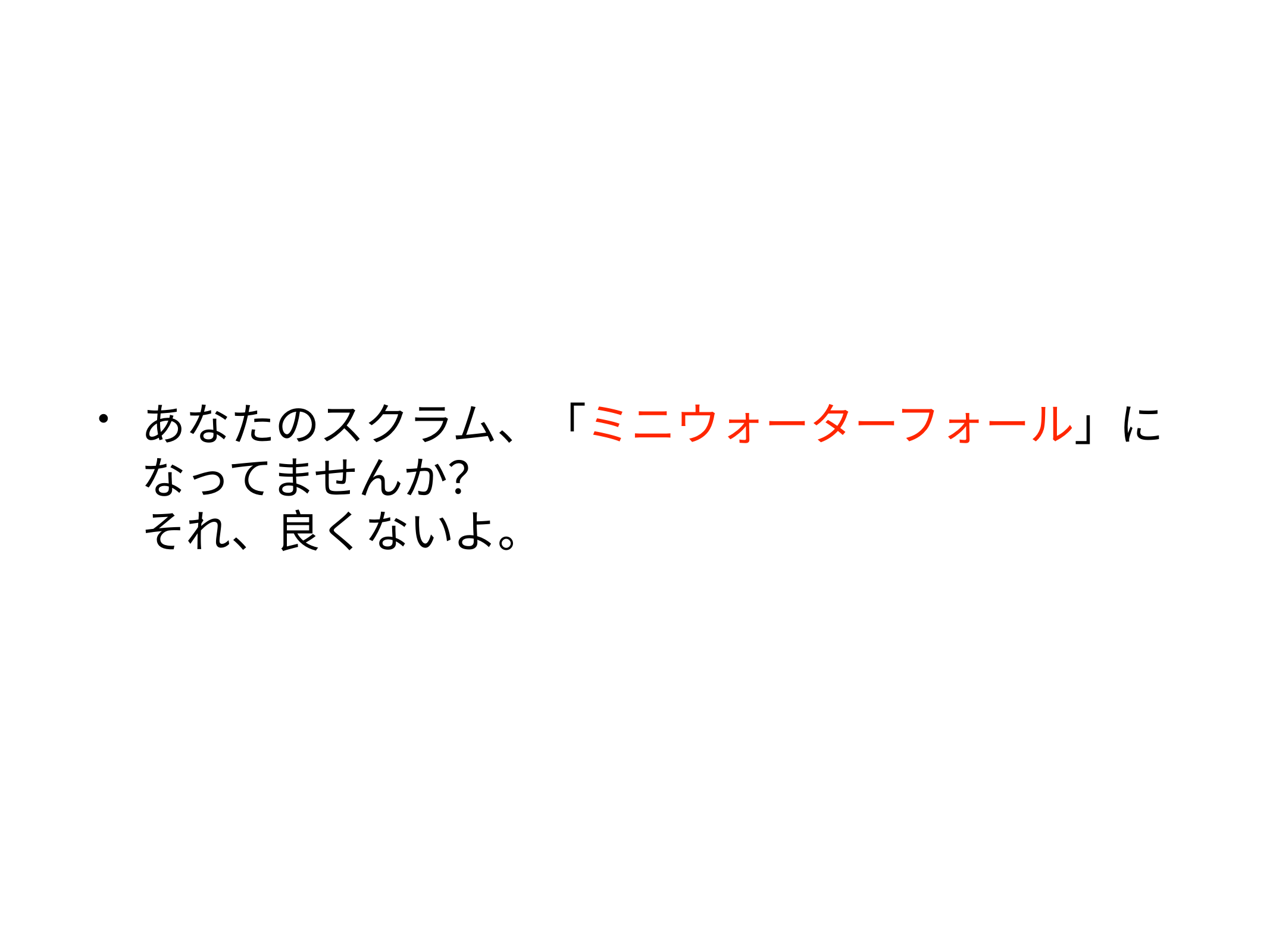

あなたのスクラム、「ミニウォーターフォール」に
なってませんか？
それ、良くないよ。